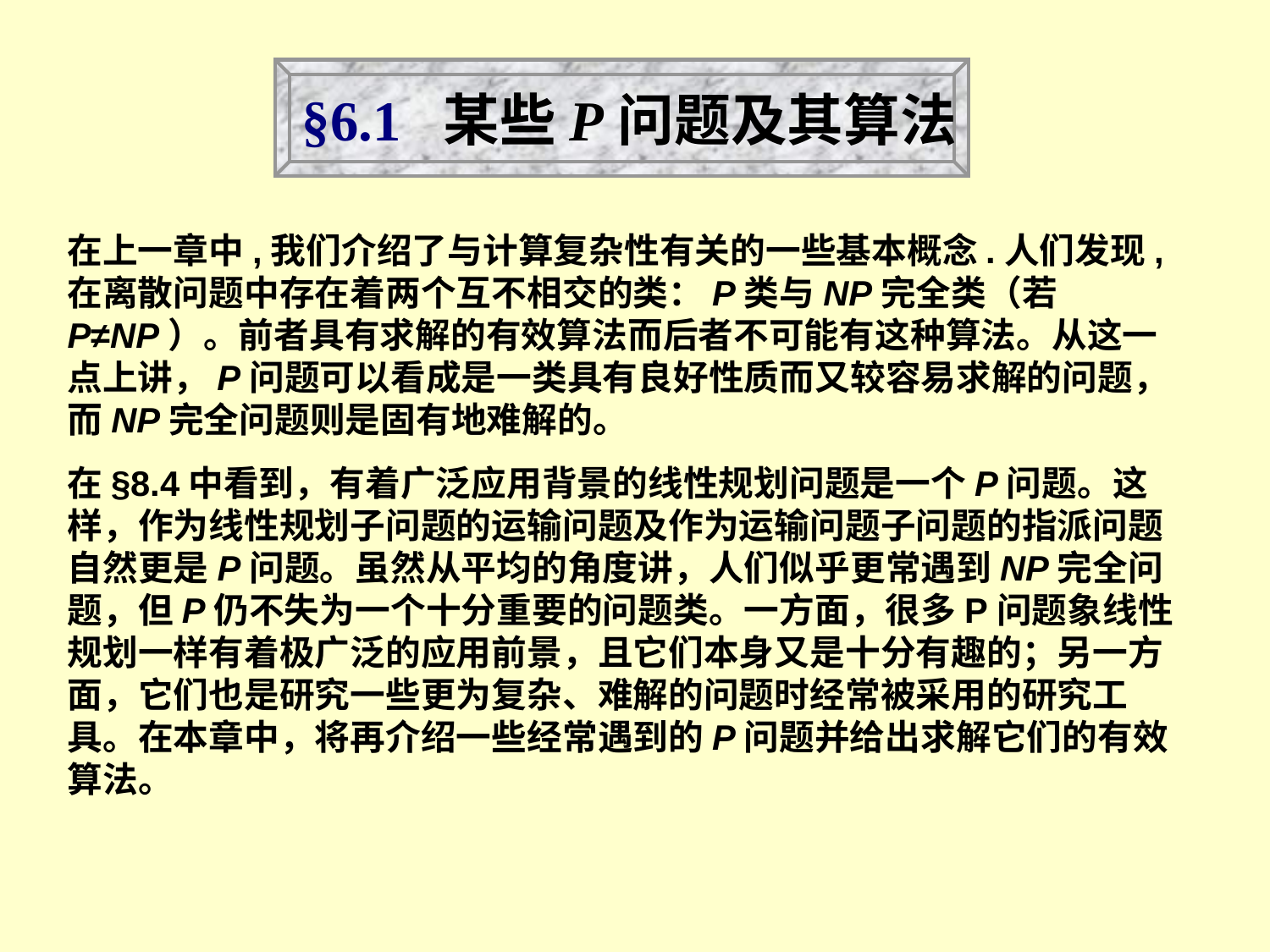

§6.1  某些P问题及其算法
在上一章中,我们介绍了与计算复杂性有关的一些基本概念.人们发现,在离散问题中存在着两个互不相交的类：P类与NP完全类（若P≠NP）。前者具有求解的有效算法而后者不可能有这种算法。从这一点上讲，P问题可以看成是一类具有良好性质而又较容易求解的问题，而NP完全问题则是固有地难解的。
在§8.4中看到，有着广泛应用背景的线性规划问题是一个P问题。这样，作为线性规划子问题的运输问题及作为运输问题子问题的指派问题自然更是P问题。虽然从平均的角度讲，人们似乎更常遇到NP完全问题，但P仍不失为一个十分重要的问题类。一方面，很多P问题象线性规划一样有着极广泛的应用前景，且它们本身又是十分有趣的；另一方面，它们也是研究一些更为复杂、难解的问题时经常被采用的研究工具。在本章中，将再介绍一些经常遇到的P问题并给出求解它们的有效算法。